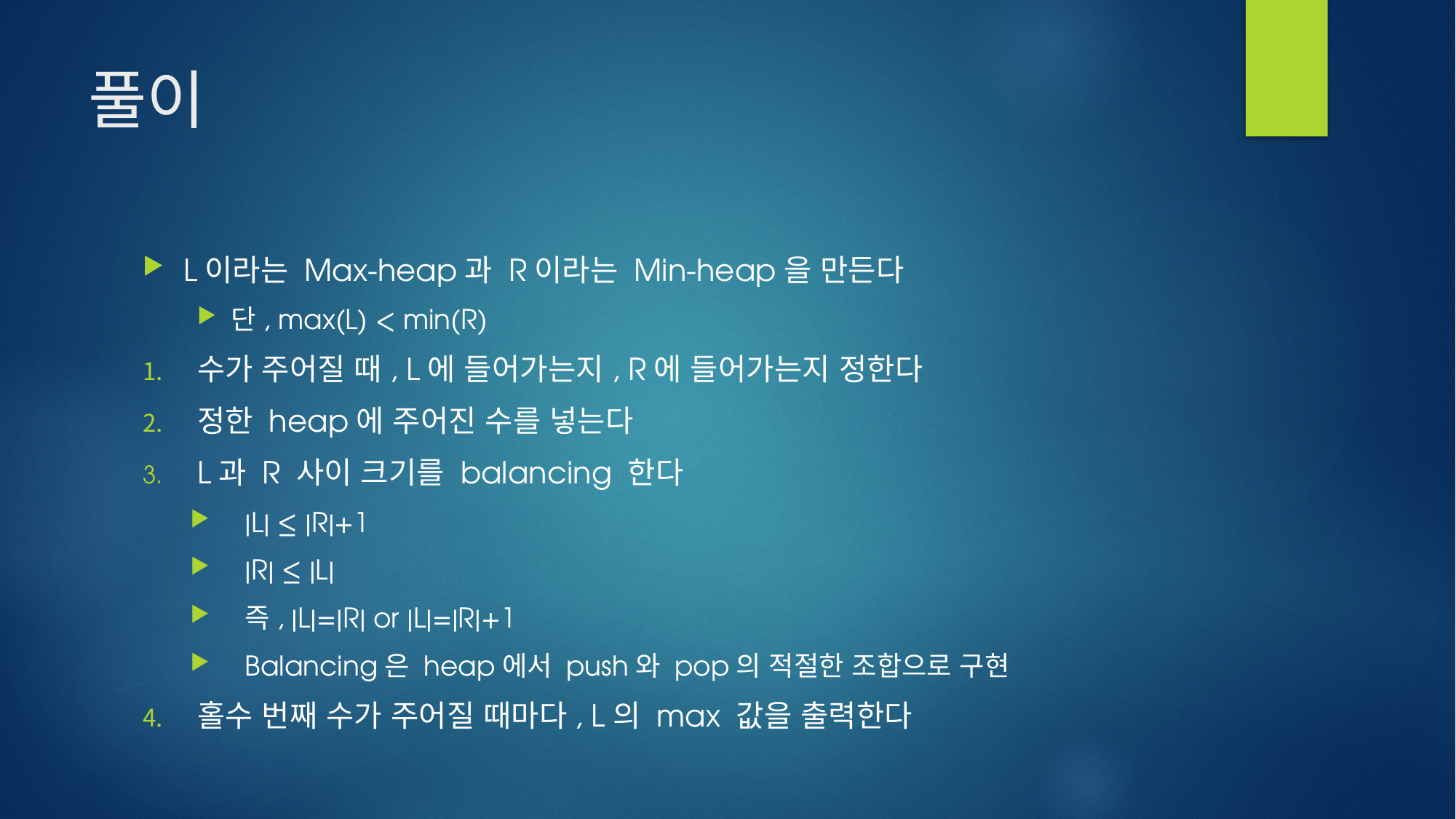

# 풀이
L이라는 Max-heap과 R이라는 Min-heap을 만든다
단, max(L) < min(R)
수가 주어질 때, L에 들어가는지, R에 들어가는지 정한다
정한 heap에 주어진 수를 넣는다
L과 R 사이 크기를 balancing 한다
|L| ≤ |R|+1
|R| ≤ |L|
즉, |L|=|R| or |L|=|R|+1
Balancing은 heap에서 push와 pop의 적절한 조합으로 구현
홀수 번째 수가 주어질 때마다, L의 max 값을 출력한다